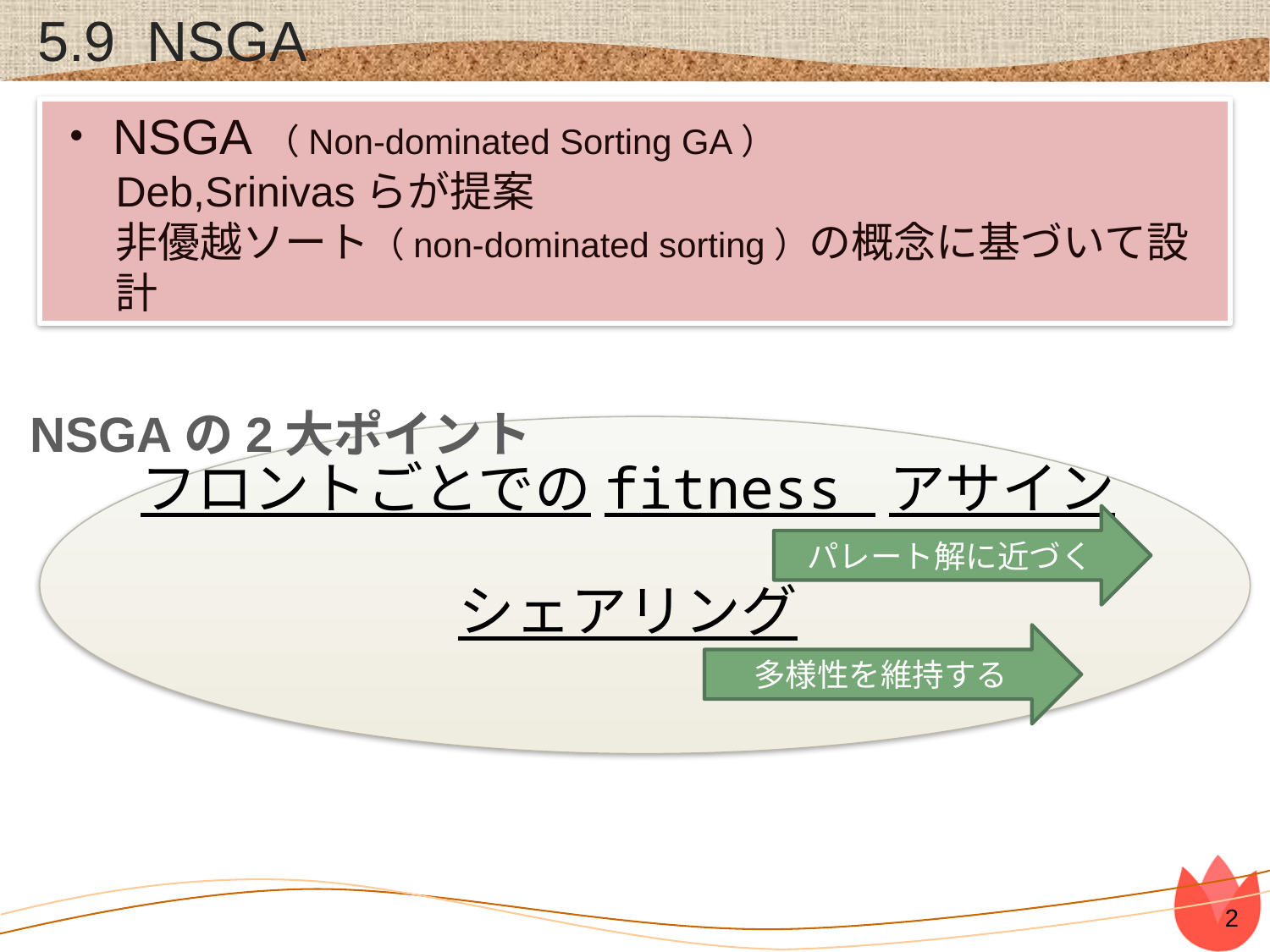

# 5.9  NSGA
・NSGA（Non-dominated Sorting GA）
Deb,Srinivasらが提案
非優越ソート（non-dominated sorting）の概念に基づいて設計

フロントごとでのfitness アサイン

シェアリング

NSGAの2大ポイント

パレート解に近づく
多様性を維持する
2